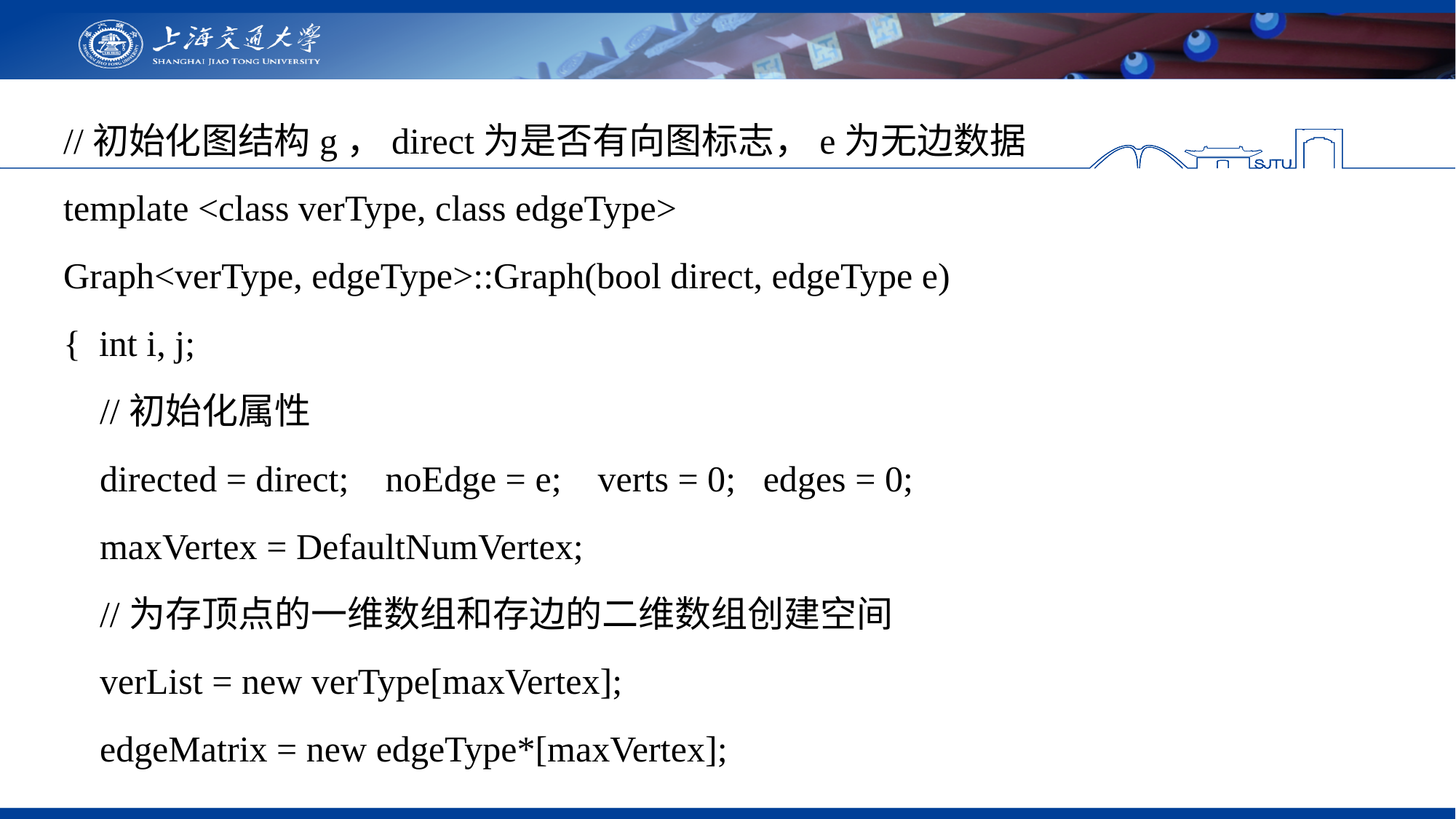

//初始化图结构g，direct为是否有向图标志，e为无边数据
template <class verType, class edgeType>
Graph<verType, edgeType>::Graph(bool direct, edgeType e)
{  int i, j;
    //初始化属性
    directed = direct;    noEdge = e;    verts = 0;   edges = 0;
    maxVertex = DefaultNumVertex;
    //为存顶点的一维数组和存边的二维数组创建空间
    verList = new verType[maxVertex];
    edgeMatrix = new edgeType*[maxVertex];